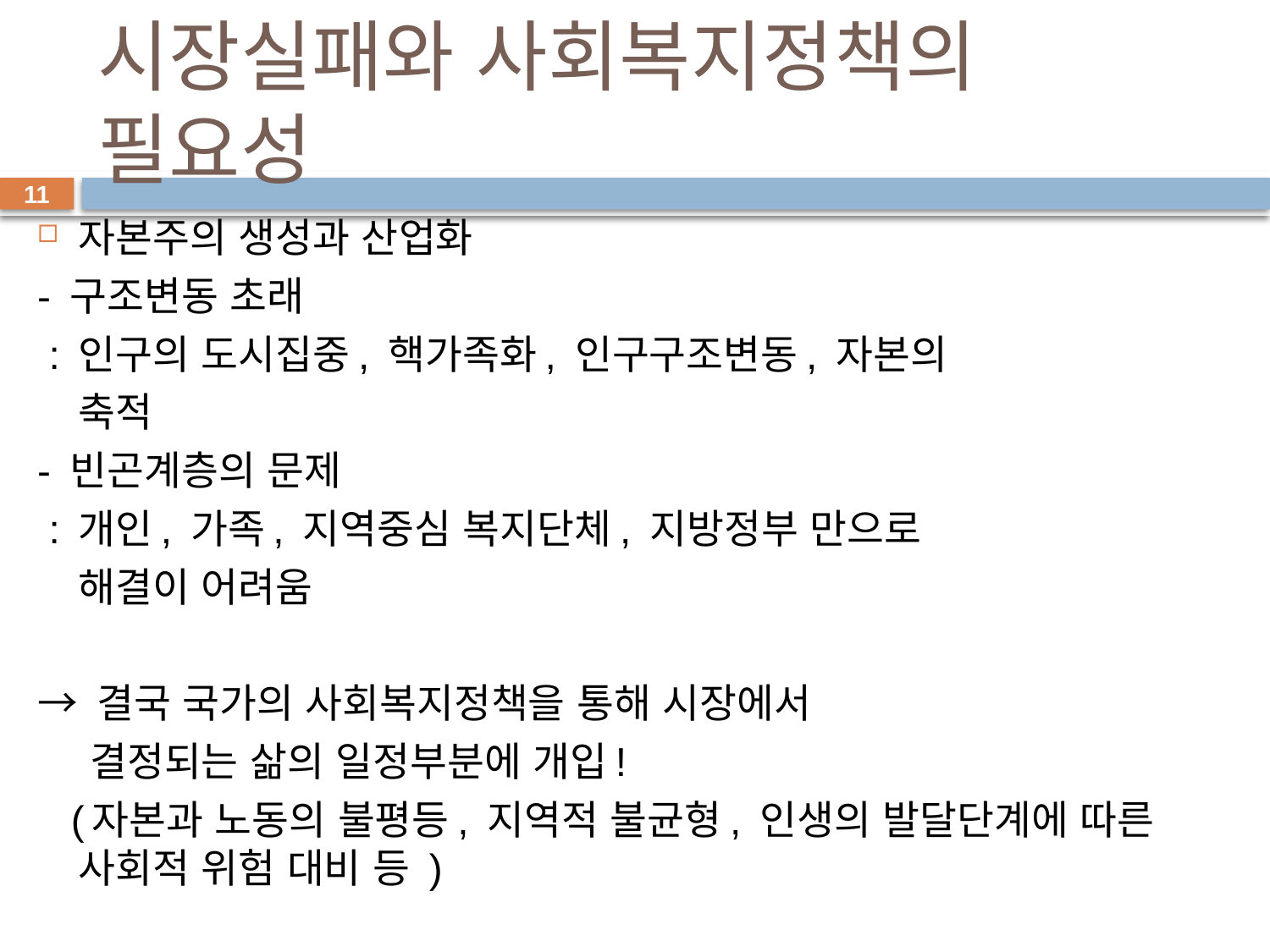

# 시장실패와 사회복지정책의 필요성
11
자본주의 생성과 산업화
- 구조변동 초래
 : 인구의 도시집중, 핵가족화, 인구구조변동, 자본의
   축적
- 빈곤계층의 문제
 : 개인, 가족, 지역중심 복지단체, 지방정부 만으로
   해결이 어려움

→ 결국 국가의 사회복지정책을 통해 시장에서
    결정되는 삶의 일정부분에 개입!
   (자본과 노동의 불평등, 지역적 불균형, 인생의 발달단계에 따른 사회적 위험 대비 등 )